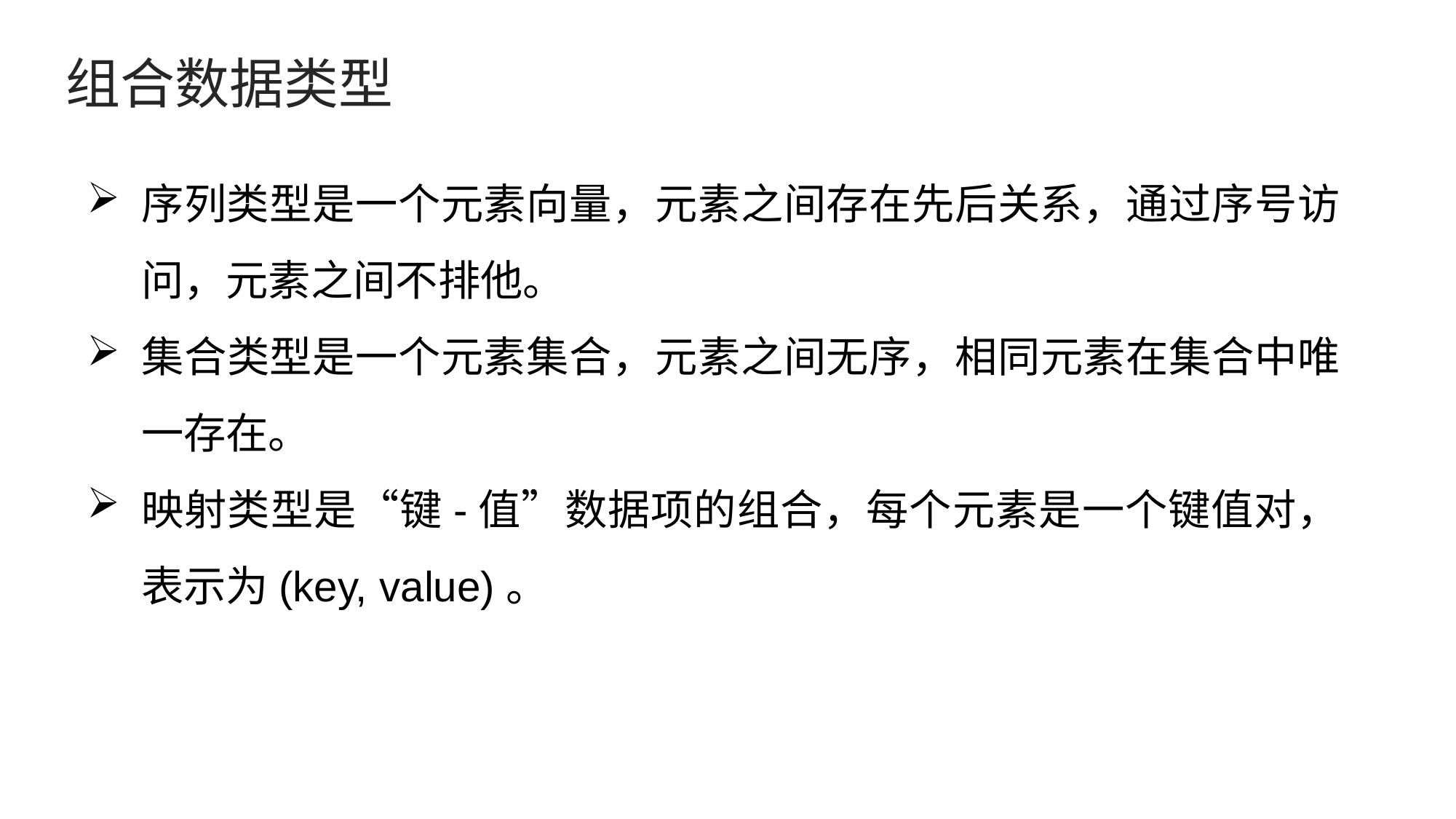

# 组合数据类型
序列类型是一个元素向量，元素之间存在先后关系，通过序号访问，元素之间不排他。
集合类型是一个元素集合，元素之间无序，相同元素在集合中唯一存在。
映射类型是“键-值”数据项的组合，每个元素是一个键值对，表示为(key, value)。